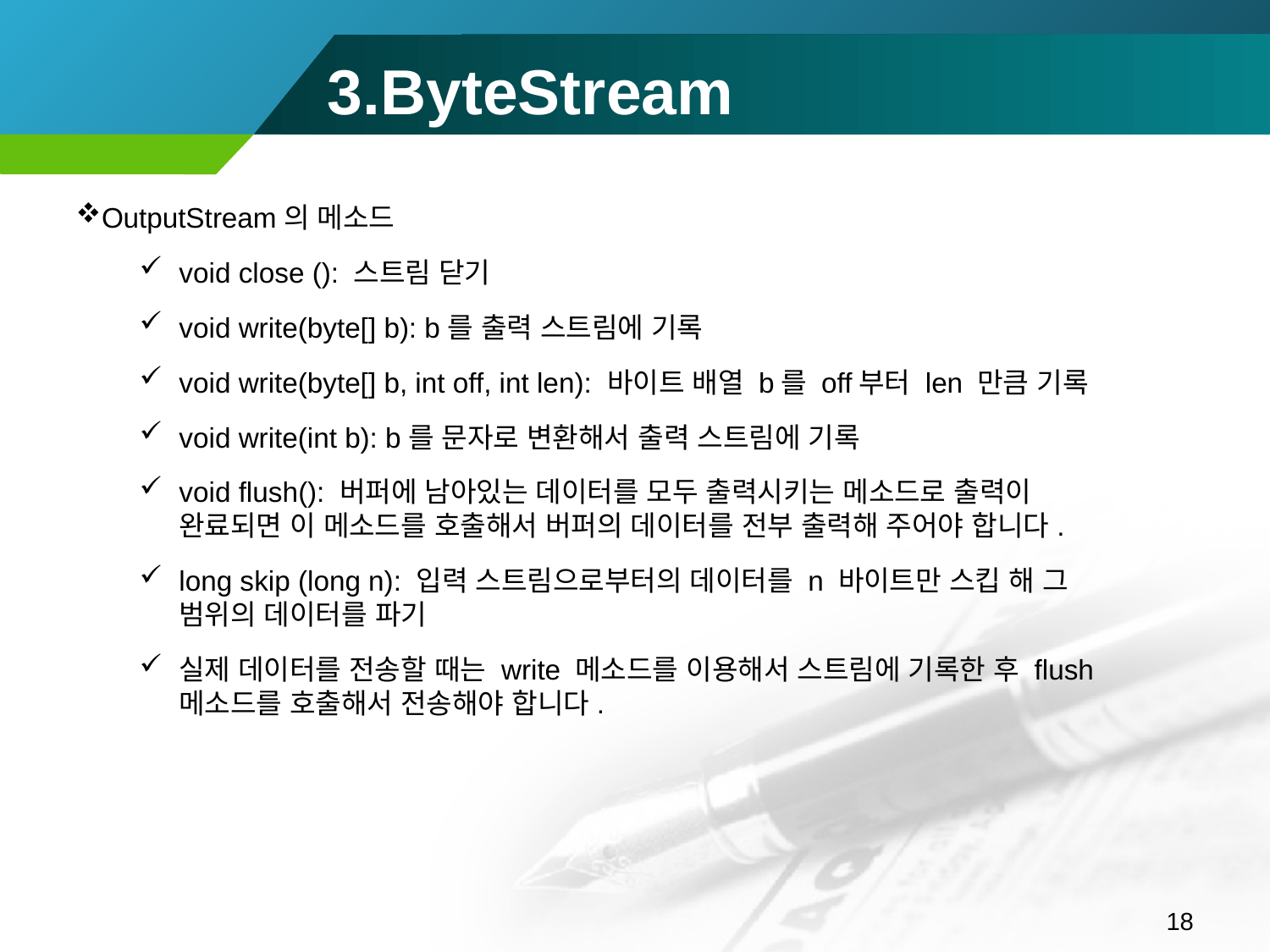

3.ByteStream
OutputStream의 메소드
void close (): 스트림 닫기
void write(byte[] b): b를 출력 스트림에 기록
void write(byte[] b, int off, int len): 바이트 배열 b를 off부터 len 만큼 기록
void write(int b): b를 문자로 변환해서 출력 스트림에 기록
void flush(): 버퍼에 남아있는 데이터를 모두 출력시키는 메소드로 출력이 완료되면 이 메소드를 호출해서 버퍼의 데이터를 전부 출력해 주어야 합니다.
long skip (long n): 입력 스트림으로부터의 데이터를 n 바이트만 스킵 해 그 범위의 데이터를 파기
실제 데이터를 전송할 때는 write 메소드를 이용해서 스트림에 기록한 후 flush 메소드를 호출해서 전송해야 합니다.
18